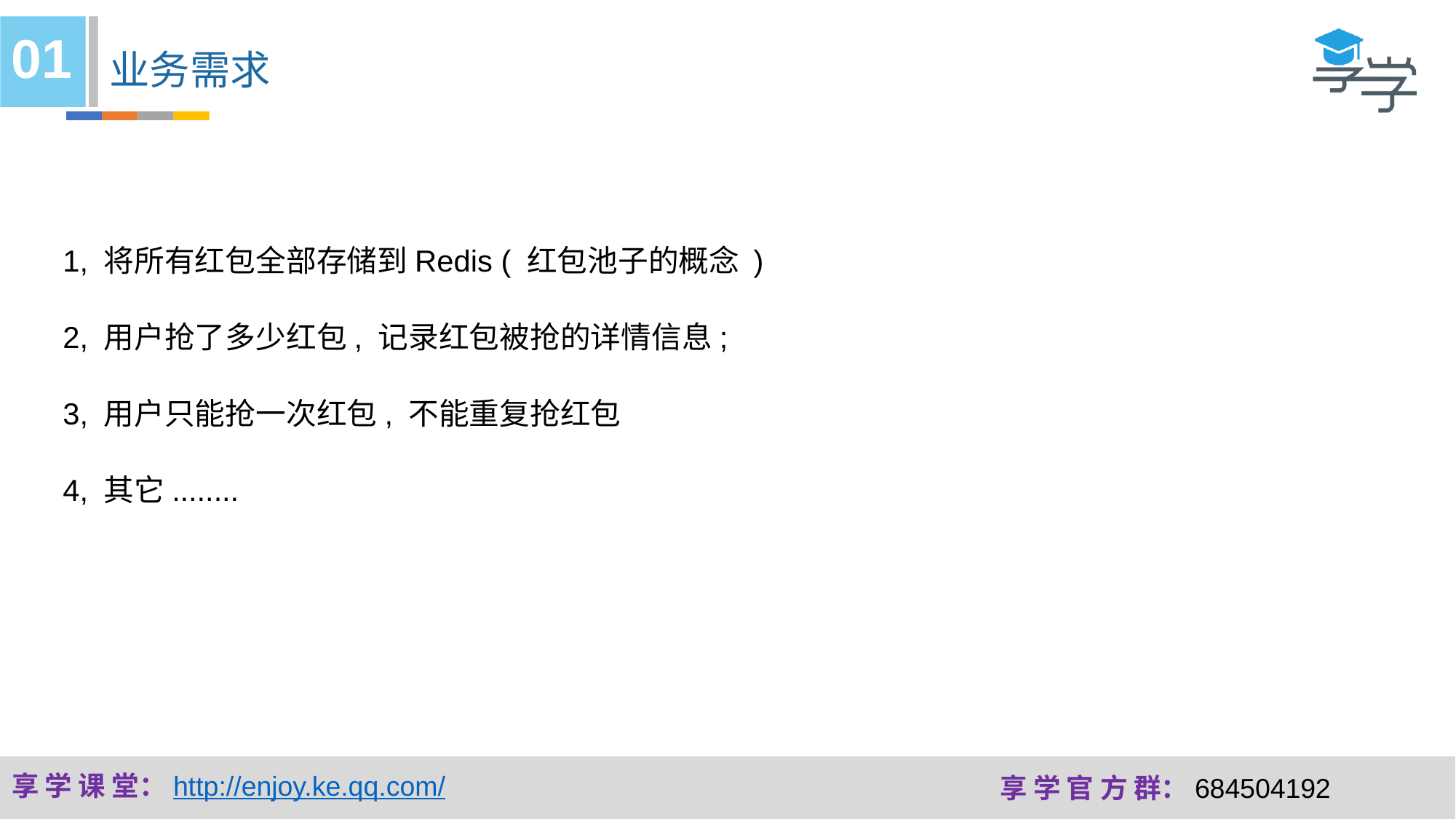

01
业务需求

1, 将所有红包全部存储到Redis ( 红包池子的概念 )
2, 用户抢了多少红包, 记录红包被抢的详情信息;
3, 用户只能抢一次红包, 不能重复抢红包
4, 其它........